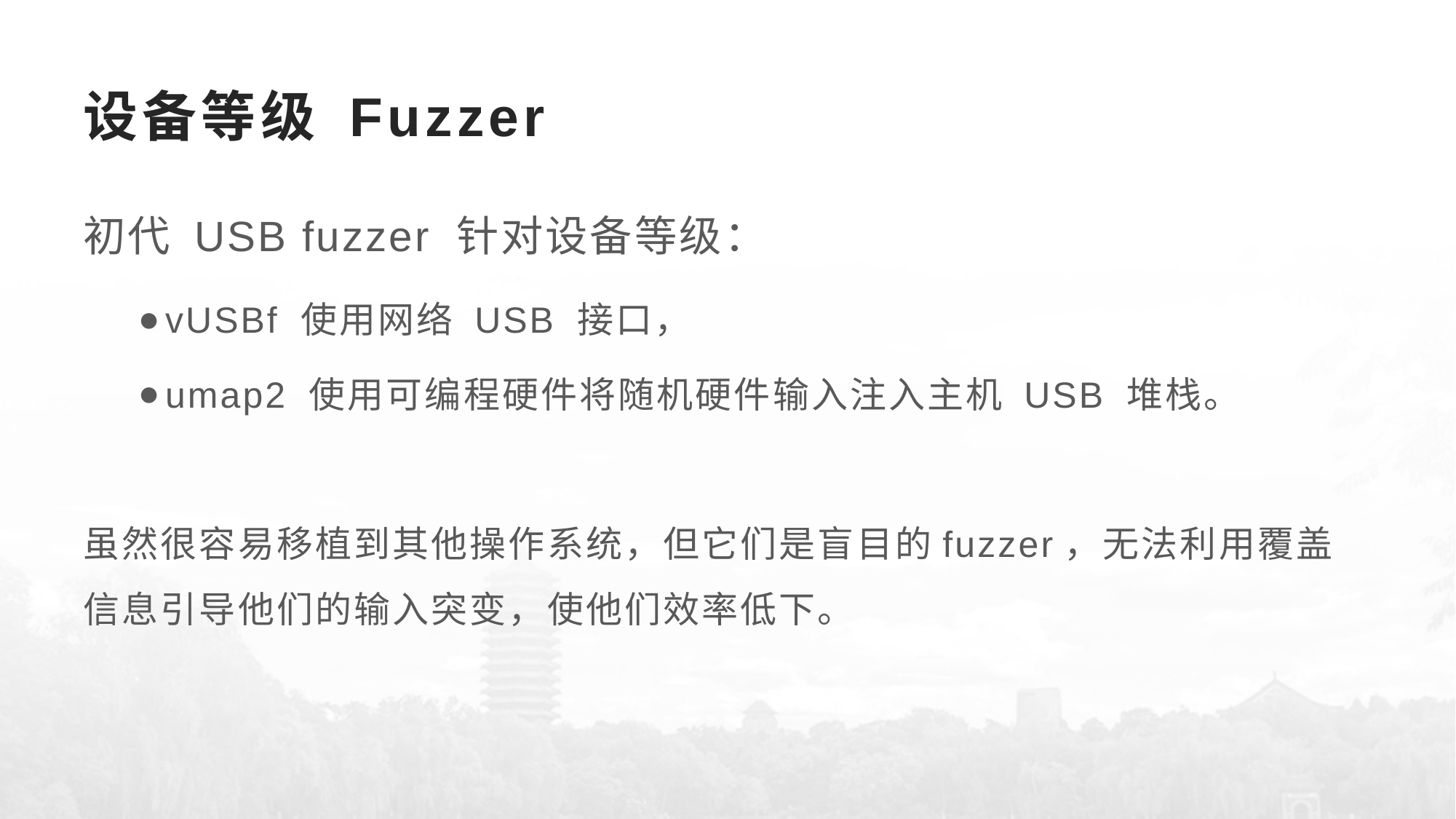

# 设备等级 Fuzzer
初代 USB fuzzer 针对设备等级：
vUSBf 使用网络 USB 接口，
umap2 使用可编程硬件将随机硬件输入注入主机 USB 堆栈。

虽然很容易移植到其他操作系统，但它们是盲目的fuzzer，无法利用覆盖信息引导他们的输入突变，使他们效率低下。